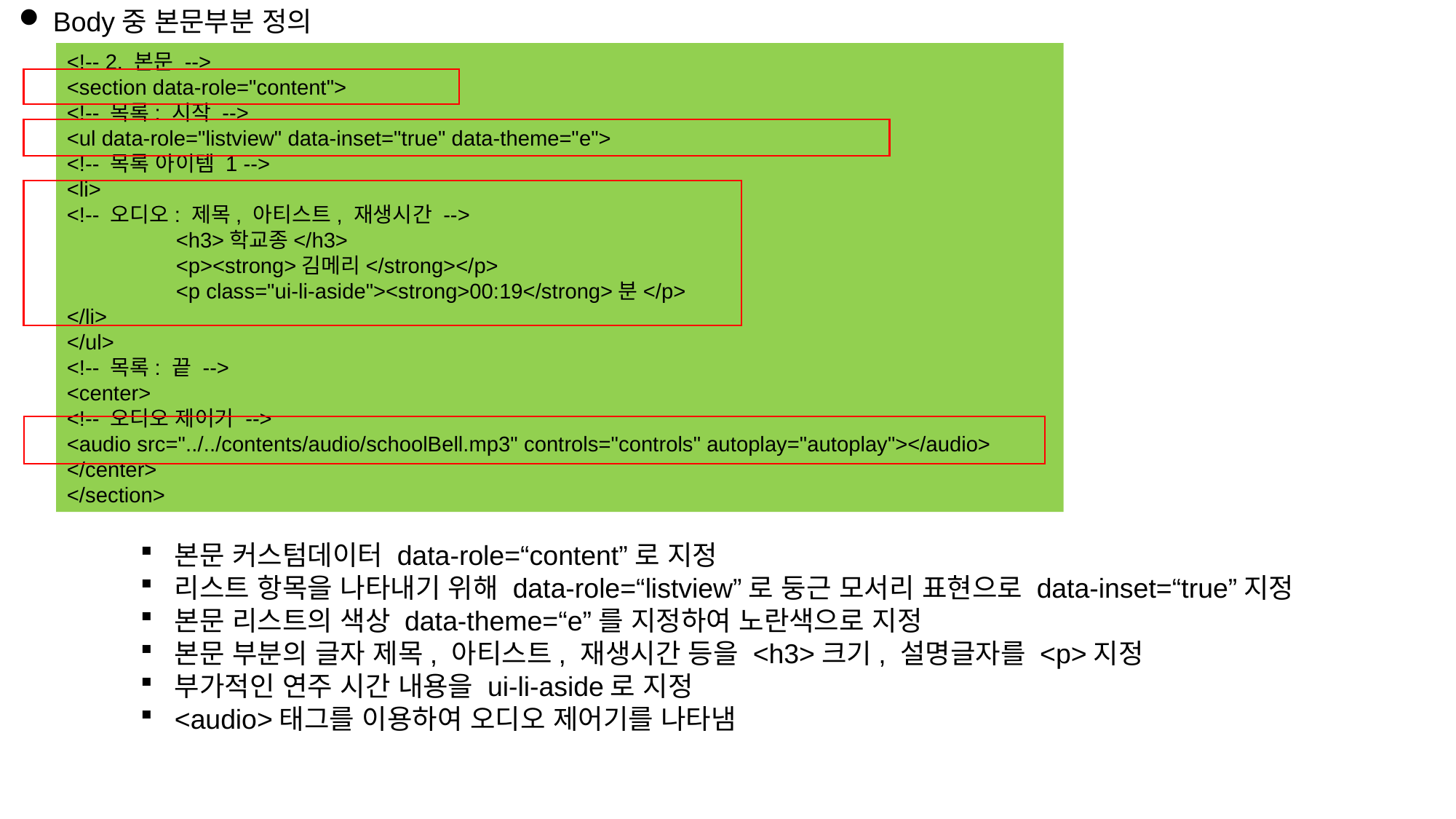

Body중 본문부분 정의
<!-- 2. 본문 -->
<section data-role="content">
<!-- 목록: 시작 -->
<ul data-role="listview" data-inset="true" data-theme="e">
<!-- 목록 아이템 1 -->
<li>
<!-- 오디오: 제목, 아티스트, 재생시간 -->
	<h3>학교종</h3>
	<p><strong>김메리</strong></p>
	<p class="ui-li-aside"><strong>00:19</strong>분</p>
</li>
</ul>
<!-- 목록: 끝 -->
<center>
<!-- 오디오 제어기 -->
<audio src="../../contents/audio/schoolBell.mp3" controls="controls" autoplay="autoplay"></audio>
</center>
</section>

본문 커스텀데이터 data-role=“content”로 지정
리스트 항목을 나타내기 위해 data-role=“listview”로 둥근 모서리 표현으로 data-inset=“true”지정
본문 리스트의 색상 data-theme=“e”를 지정하여 노란색으로 지정
본문 부분의 글자 제목, 아티스트, 재생시간 등을 <h3>크기, 설명글자를 <p>지정
부가적인 연주 시간 내용을 ui-li-aside로 지정
<audio>태그를 이용하여 오디오 제어기를 나타냄